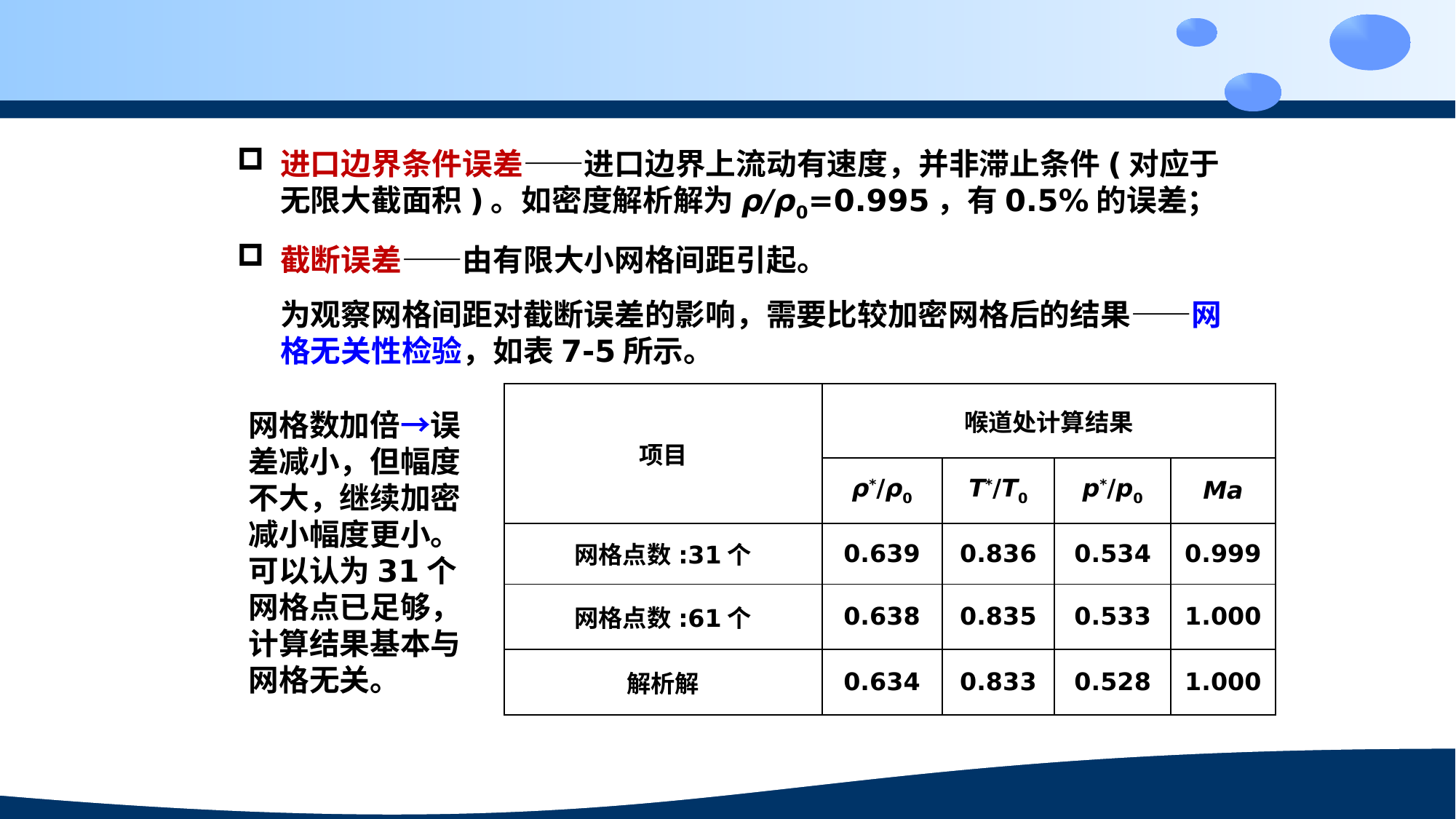

进口边界条件误差——进口边界上流动有速度，并非滞止条件(对应于无限大截面积)。如密度解析解为ρ/ρ0=0.995，有0.5%的误差；
截断误差——由有限大小网格间距引起。
为观察网格间距对截断误差的影响，需要比较加密网格后的结果——网格无关性检验，如表7-5所示。
| 项目 | 喉道处计算结果 |  |  |  |
| --- | --- | --- | --- | --- |
|  | ρ\*/ρ0 | T\*/T0 | p\*/p0 | Ma |
| 网格点数:31个 | 0.639 | 0.836 | 0.534 | 0.999 |
| 网格点数:61个 | 0.638 | 0.835 | 0.533 | 1.000 |
| 解析解 | 0.634 | 0.833 | 0.528 | 1.000 |
网格数加倍→误差减小，但幅度不大，继续加密减小幅度更小。可以认为31个网格点已足够，计算结果基本与网格无关。